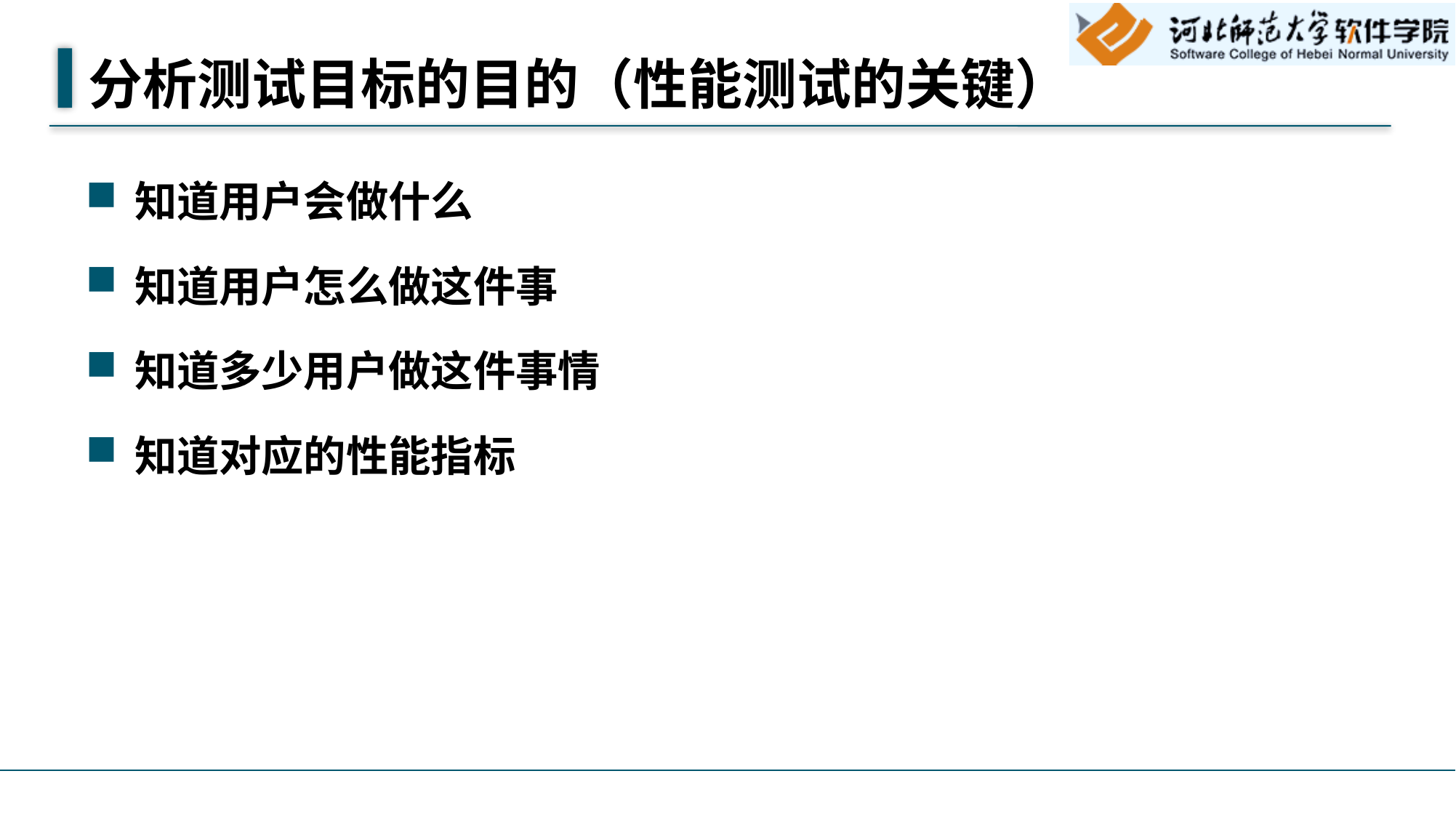

# 分析测试目标的目的（性能测试的关键）
知道用户会做什么
知道用户怎么做这件事
知道多少用户做这件事情
知道对应的性能指标